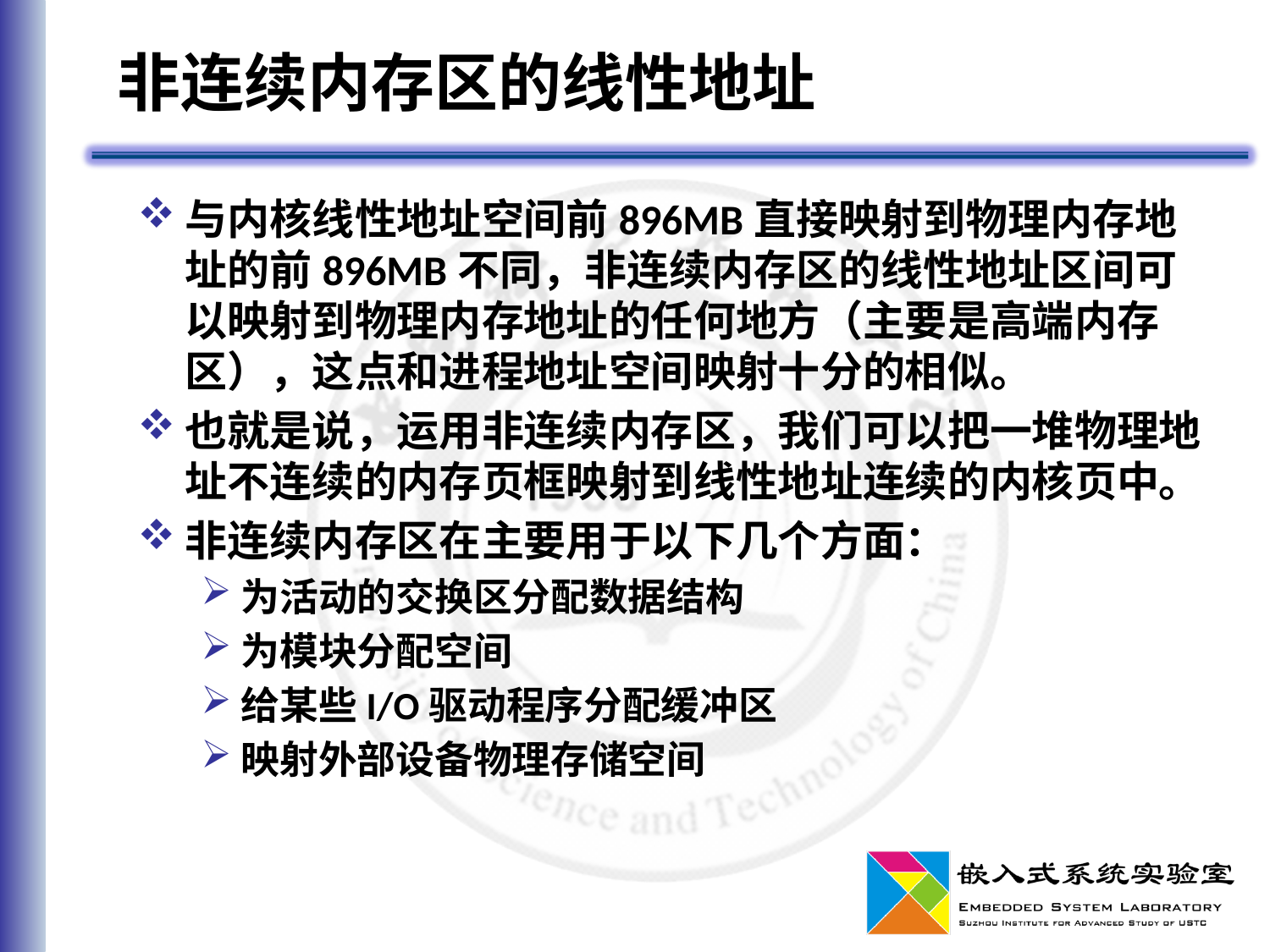

# 非连续内存区的线性地址
与内核线性地址空间前896MB直接映射到物理内存地址的前896MB不同，非连续内存区的线性地址区间可以映射到物理内存地址的任何地方（主要是高端内存区），这点和进程地址空间映射十分的相似。
也就是说，运用非连续内存区，我们可以把一堆物理地址不连续的内存页框映射到线性地址连续的内核页中。
非连续内存区在主要用于以下几个方面：
为活动的交换区分配数据结构
为模块分配空间
给某些I/O驱动程序分配缓冲区
映射外部设备物理存储空间